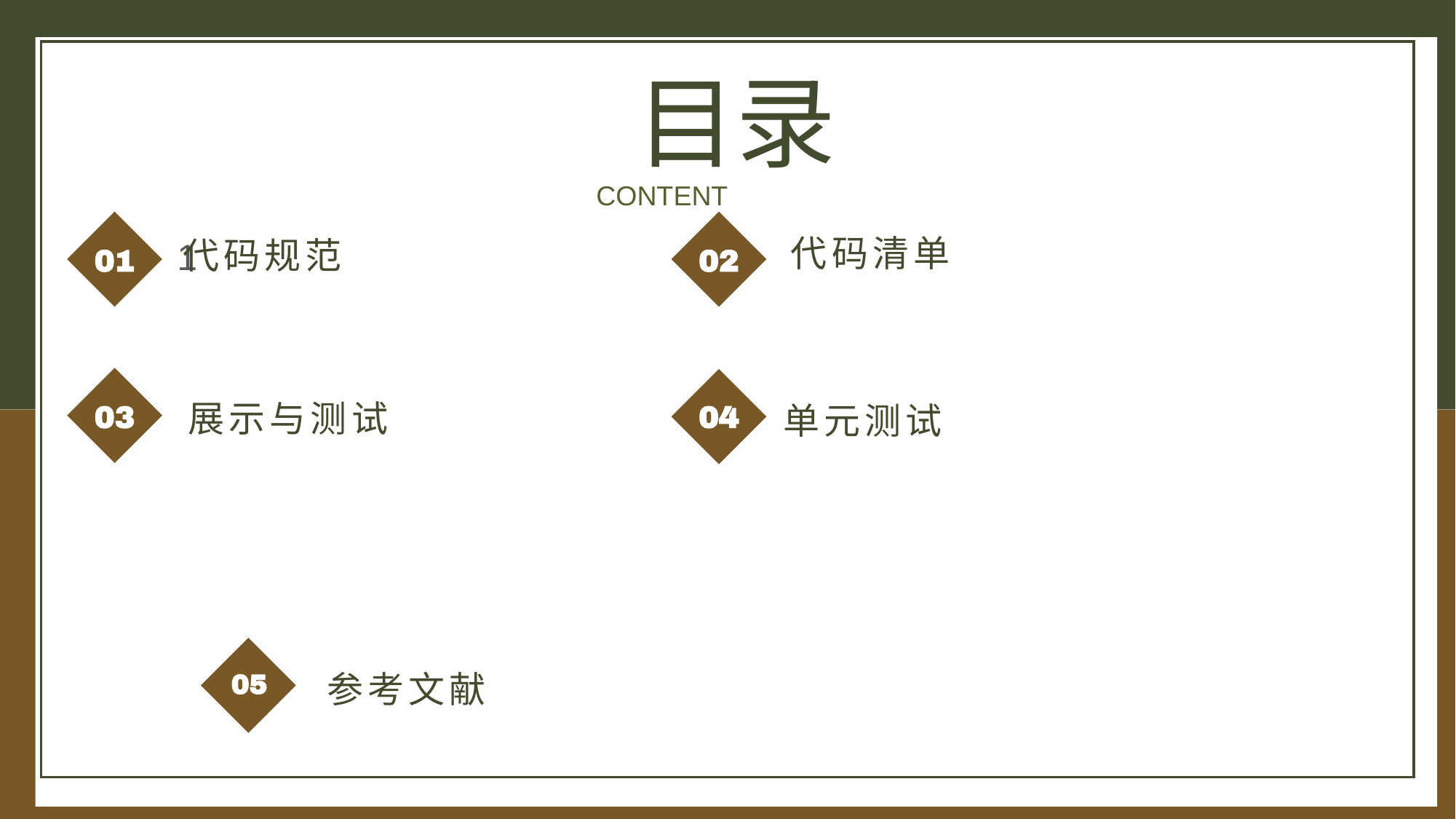

目录
CONTENT

01
单元测试

1
02

03

04

代码清单
代码规范
展示与测试

05
参考文献